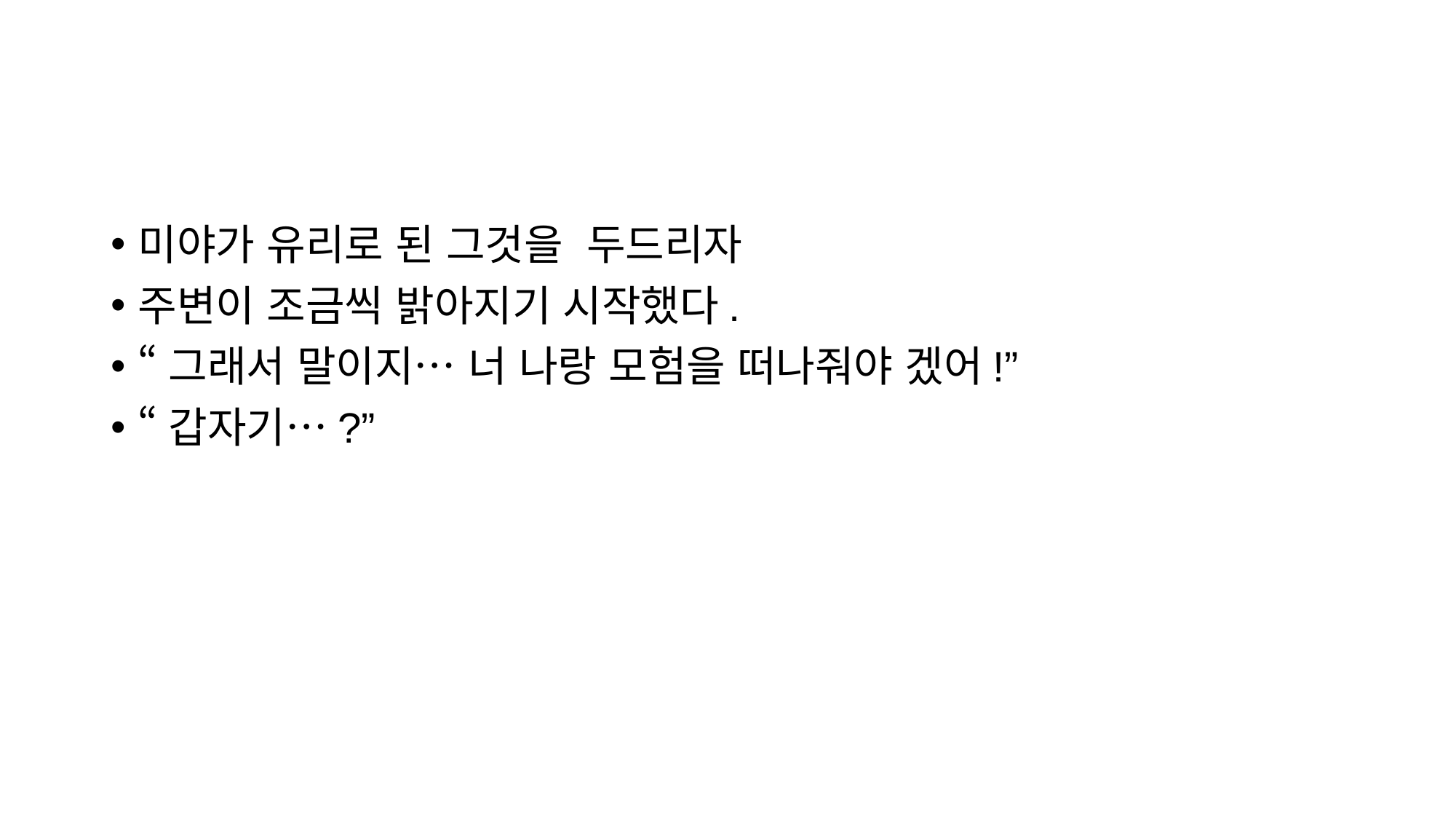

#
미야가 유리로 된 그것을  두드리자
주변이 조금씩 밝아지기 시작했다.
“그래서 말이지… 너 나랑 모험을 떠나줘야 겠어!”
“갑자기…?”